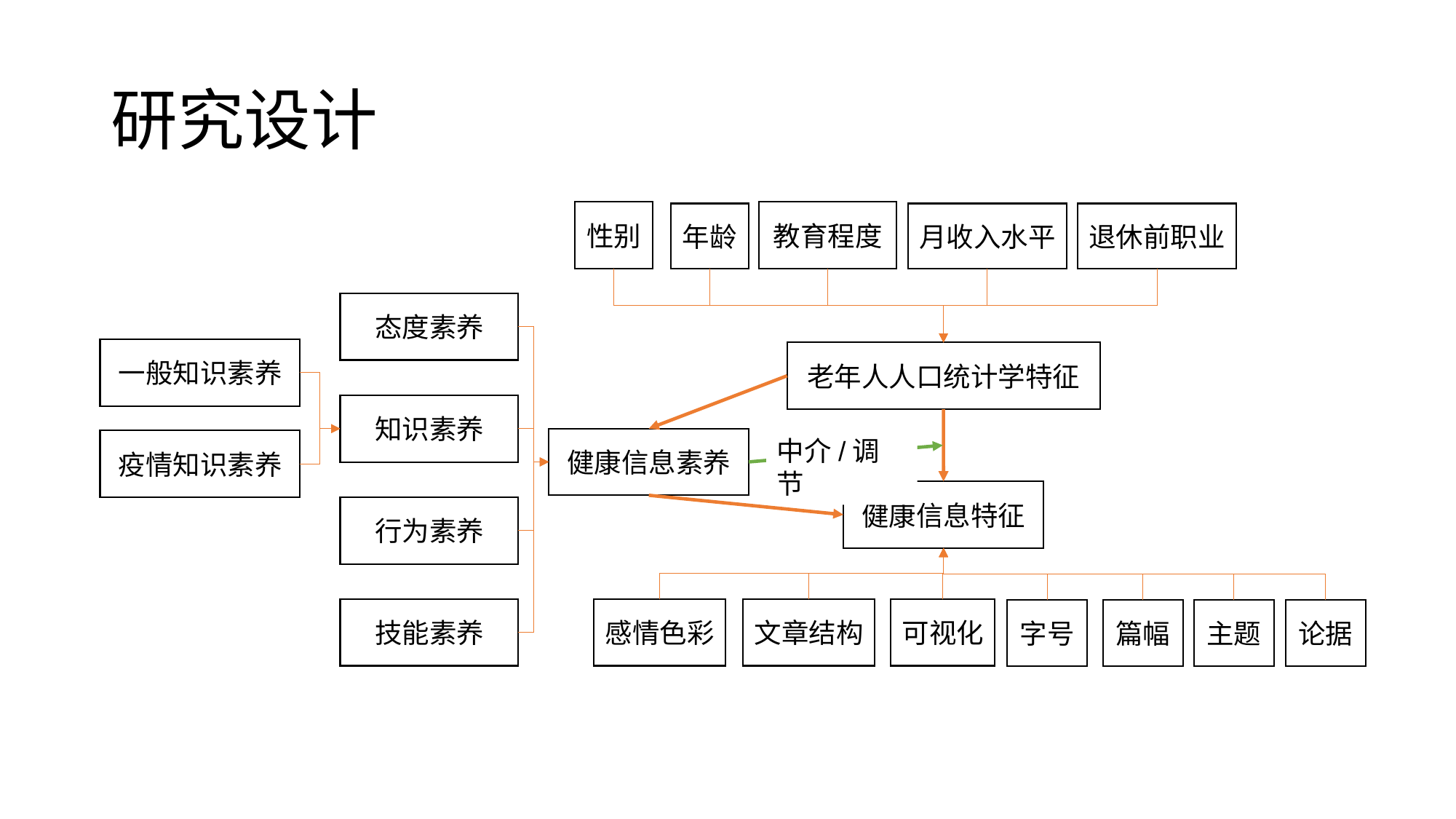

# 研究设计
性别
教育程度
年龄
月收入水平
退休前职业
态度素养
一般知识素养
老年人人口统计学特征
知识素养
健康信息素养
中介/调节
疫情知识素养
健康信息特征
行为素养
技能素养
感情色彩
文章结构
可视化
字号
篇幅
主题
论据